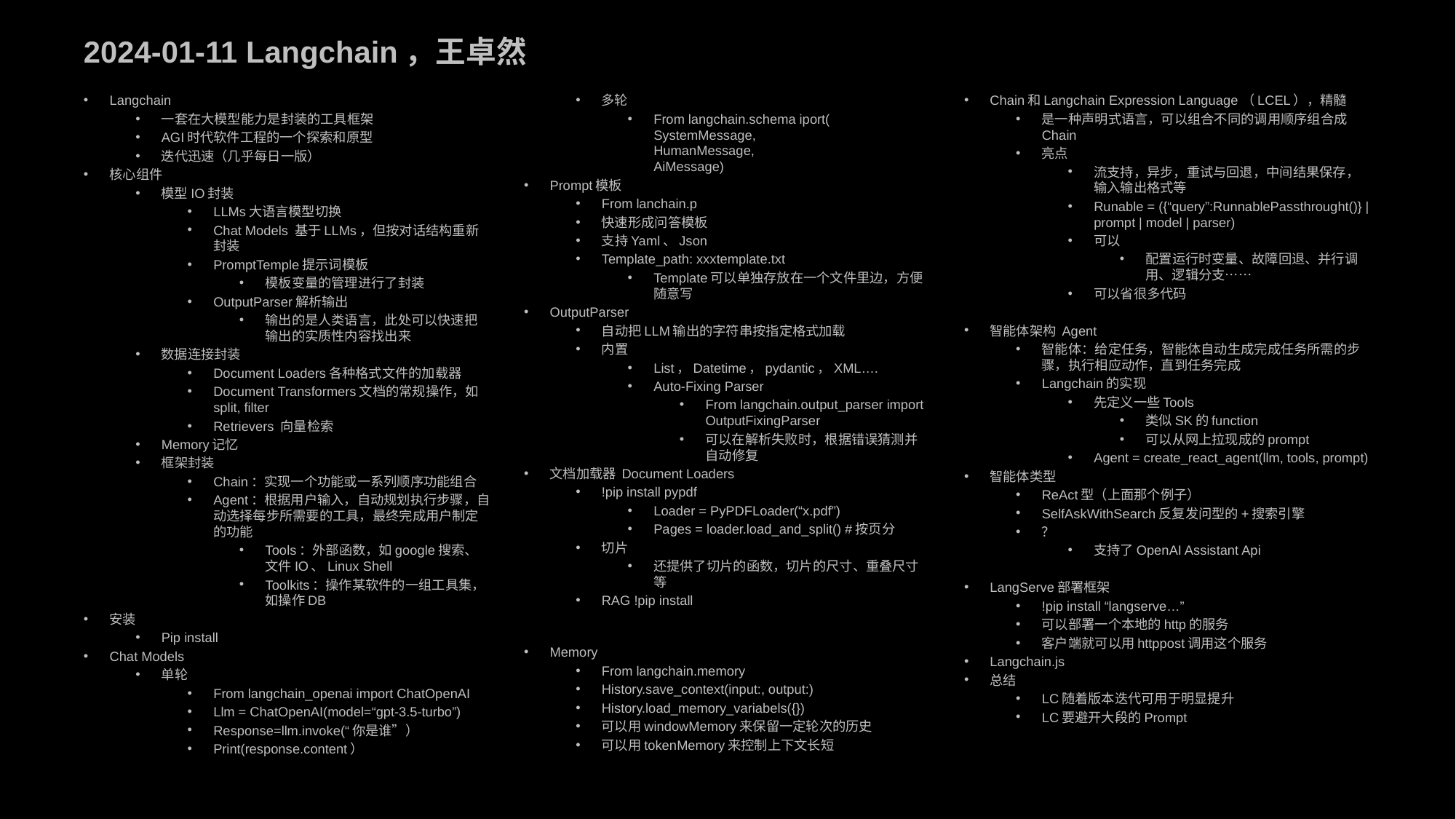

# 2024-01-11 Langchain，王卓然
Langchain
一套在大模型能力是封装的工具框架
AGI时代软件工程的一个探索和原型
迭代迅速（几乎每日一版）
核心组件
模型IO封装
LLMs大语言模型切换
Chat Models 基于LLMs，但按对话结构重新封装
PromptTemple提示词模板
模板变量的管理进行了封装
OutputParser解析输出
输出的是人类语言，此处可以快速把输出的实质性内容找出来
数据连接封装
Document Loaders各种格式文件的加载器
Document Transformers文档的常规操作，如split, filter
Retrievers 向量检索
Memory记忆
框架封装
Chain：实现一个功能或一系列顺序功能组合
Agent：根据用户输入，自动规划执行步骤，自动选择每步所需要的工具，最终完成用户制定的功能
Tools：外部函数，如google搜索、文件IO、Linux Shell
Toolkits：操作某软件的一组工具集，如操作DB
安装
Pip install
Chat Models
单轮
From langchain_openai import ChatOpenAI
Llm = ChatOpenAI(model=“gpt-3.5-turbo”)
Response=llm.invoke(“你是谁”）
Print(response.content）
多轮
From langchain.schema iport(
SystemMessage,
HumanMessage,
AiMessage)
Prompt模板
From lanchain.p
快速形成问答模板
支持Yaml、Json
Template_path: xxxtemplate.txt
Template可以单独存放在一个文件里边，方便随意写
OutputParser
自动把LLM输出的字符串按指定格式加载
内置
List，Datetime，pydantic，XML….
Auto-Fixing Parser
From langchain.output_parser import OutputFixingParser
可以在解析失败时，根据错误猜测并自动修复
文档加载器 Document Loaders
!pip install pypdf
Loader = PyPDFLoader(“x.pdf”)
Pages = loader.load_and_split() #按页分
切片
还提供了切片的函数，切片的尺寸、重叠尺寸等
RAG !pip install

Memory
From langchain.memory
History.save_context(input:, output:)
History.load_memory_variabels({})
可以用windowMemory来保留一定轮次的历史
可以用tokenMemory来控制上下文长短
Chain和Langchain Expression Language（LCEL），精髓
是一种声明式语言，可以组合不同的调用顺序组合成Chain
亮点
流支持，异步，重试与回退，中间结果保存，输入输出格式等
Runable = ({“query”:RunnablePassthrought()} | prompt | model | parser)
可以
配置运行时变量、故障回退、并行调用、逻辑分支……
可以省很多代码

智能体架构 Agent
智能体：给定任务，智能体自动生成完成任务所需的步骤，执行相应动作，直到任务完成
Langchain的实现
先定义一些Tools
类似SK的function
可以从网上拉现成的prompt
Agent = create_react_agent(llm, tools, prompt)
智能体类型
ReAct型（上面那个例子）
SelfAskWithSearch反复发问型的+搜索引擎
？
支持了OpenAI Assistant Api

LangServe部署框架
!pip install “langserve…”
可以部署一个本地的http的服务
客户端就可以用httppost调用这个服务
Langchain.js
总结
LC随着版本迭代可用于明显提升
LC要避开大段的Prompt